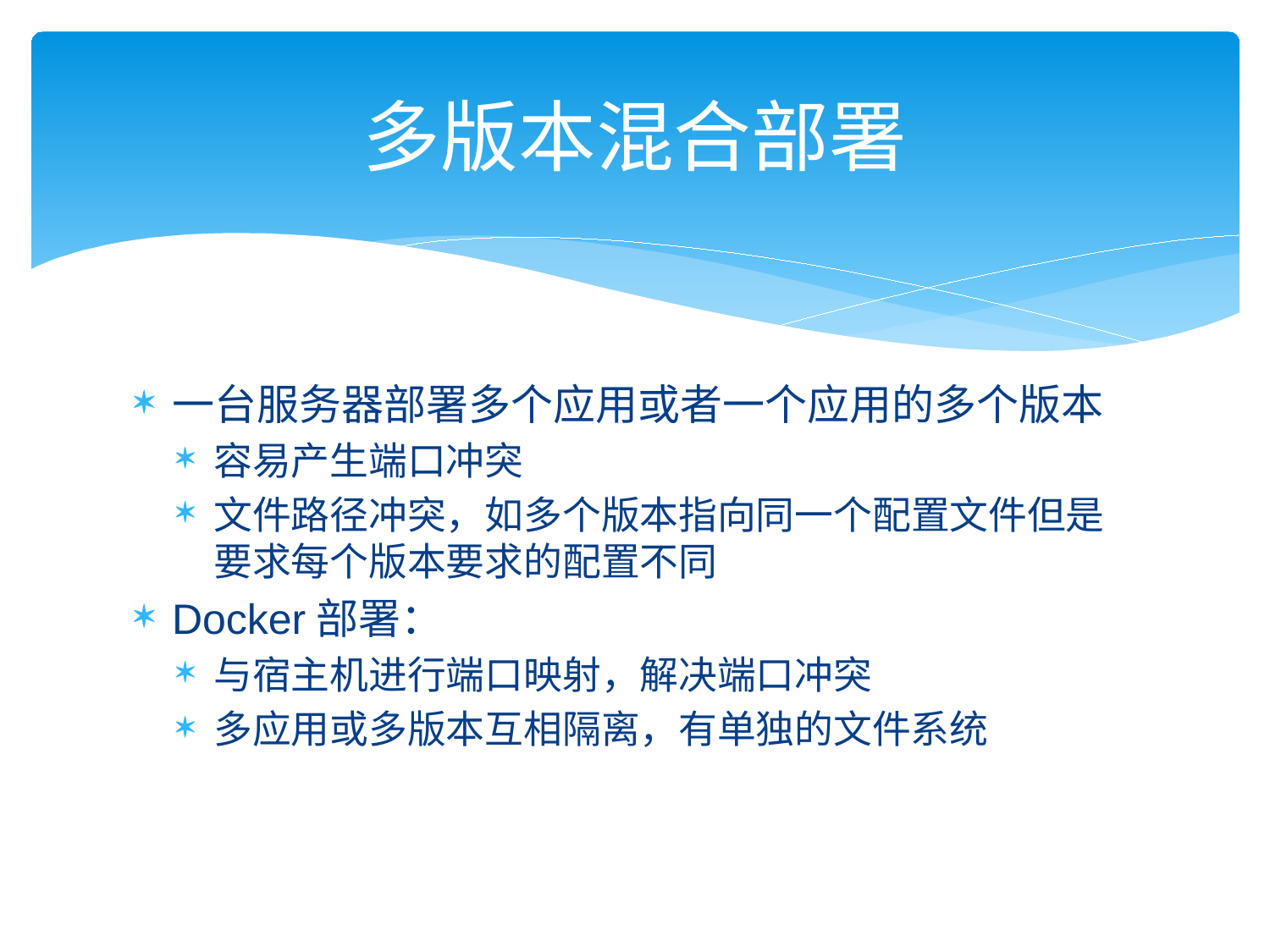

# 多版本混合部署
一台服务器部署多个应用或者一个应用的多个版本
容易产生端口冲突
文件路径冲突，如多个版本指向同一个配置文件但是要求每个版本要求的配置不同
Docker部署：
与宿主机进行端口映射，解决端口冲突
多应用或多版本互相隔离，有单独的文件系统